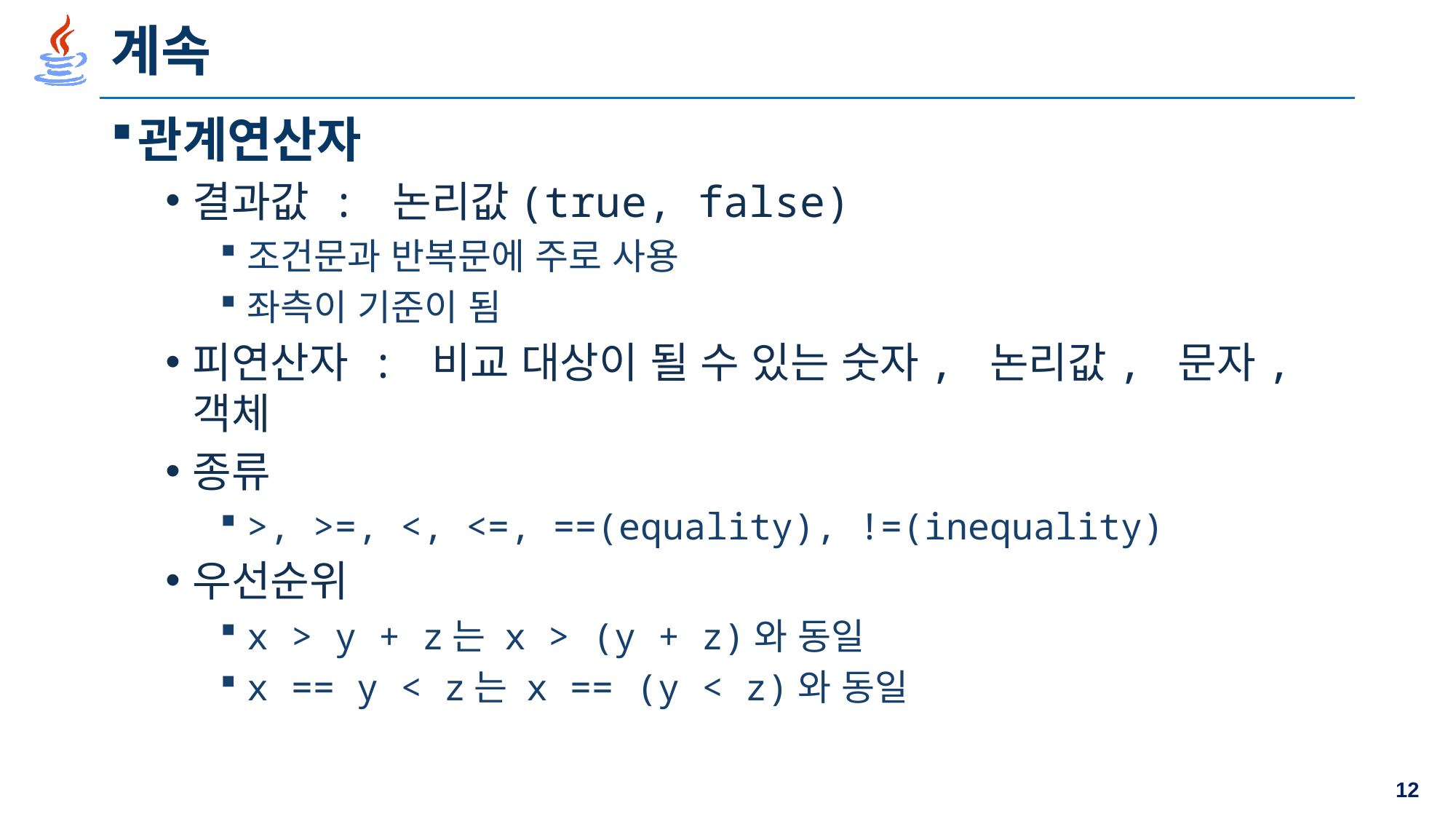

# 계속
관계연산자
결과값 : 논리값(true, false)
조건문과 반복문에 주로 사용
좌측이 기준이 됨
피연산자 : 비교 대상이 될 수 있는 숫자, 논리값, 문자, 객체
종류
>, >=, <, <=, ==(equality), !=(inequality)
우선순위
x > y + z는 x > (y + z)와 동일
x == y < z는 x == (y < z)와 동일

12